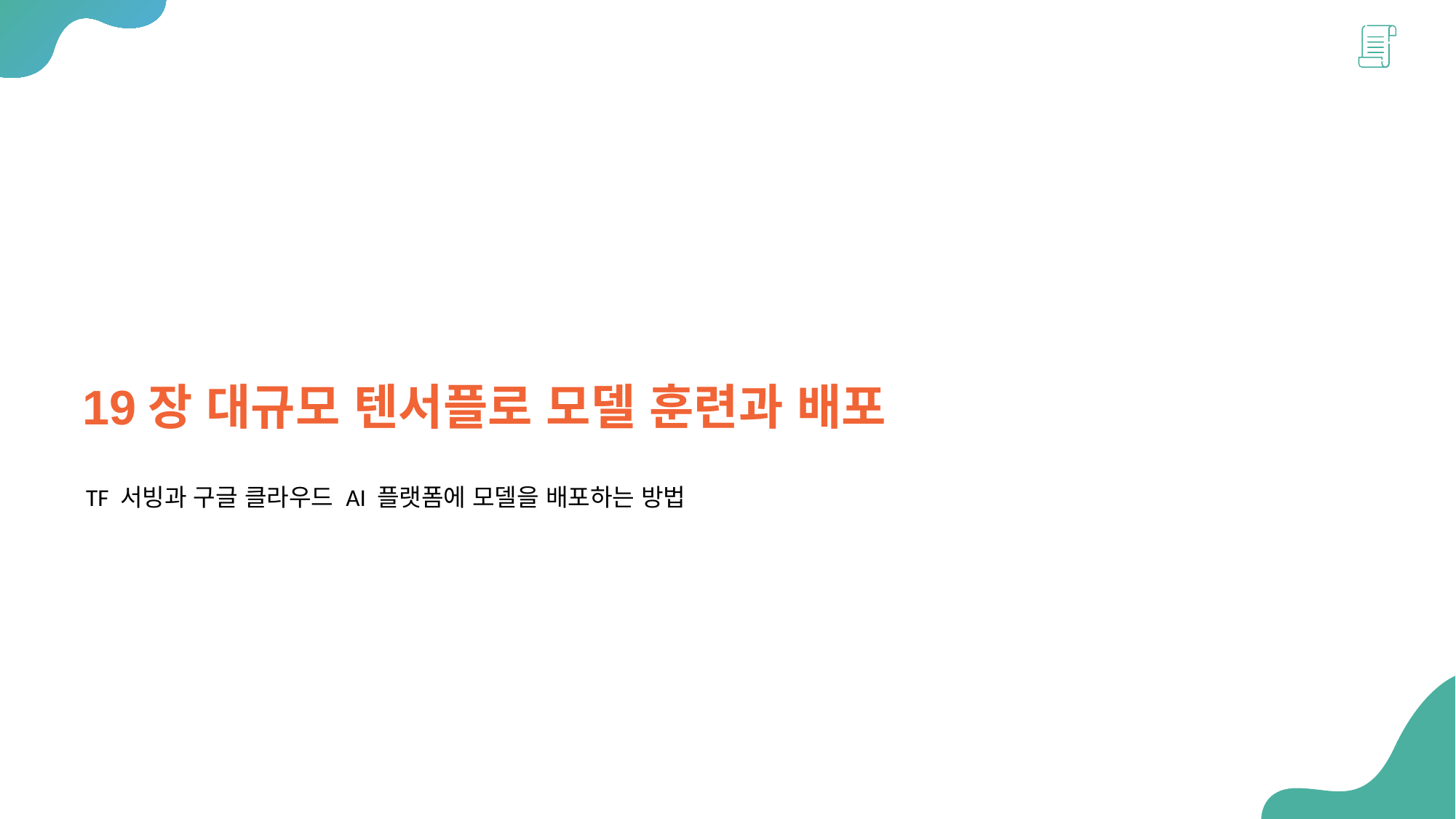

19장 대규모 텐서플로 모델 훈련과 배포
TF 서빙과 구글 클라우드 AI 플랫폼에 모델을 배포하는 방법